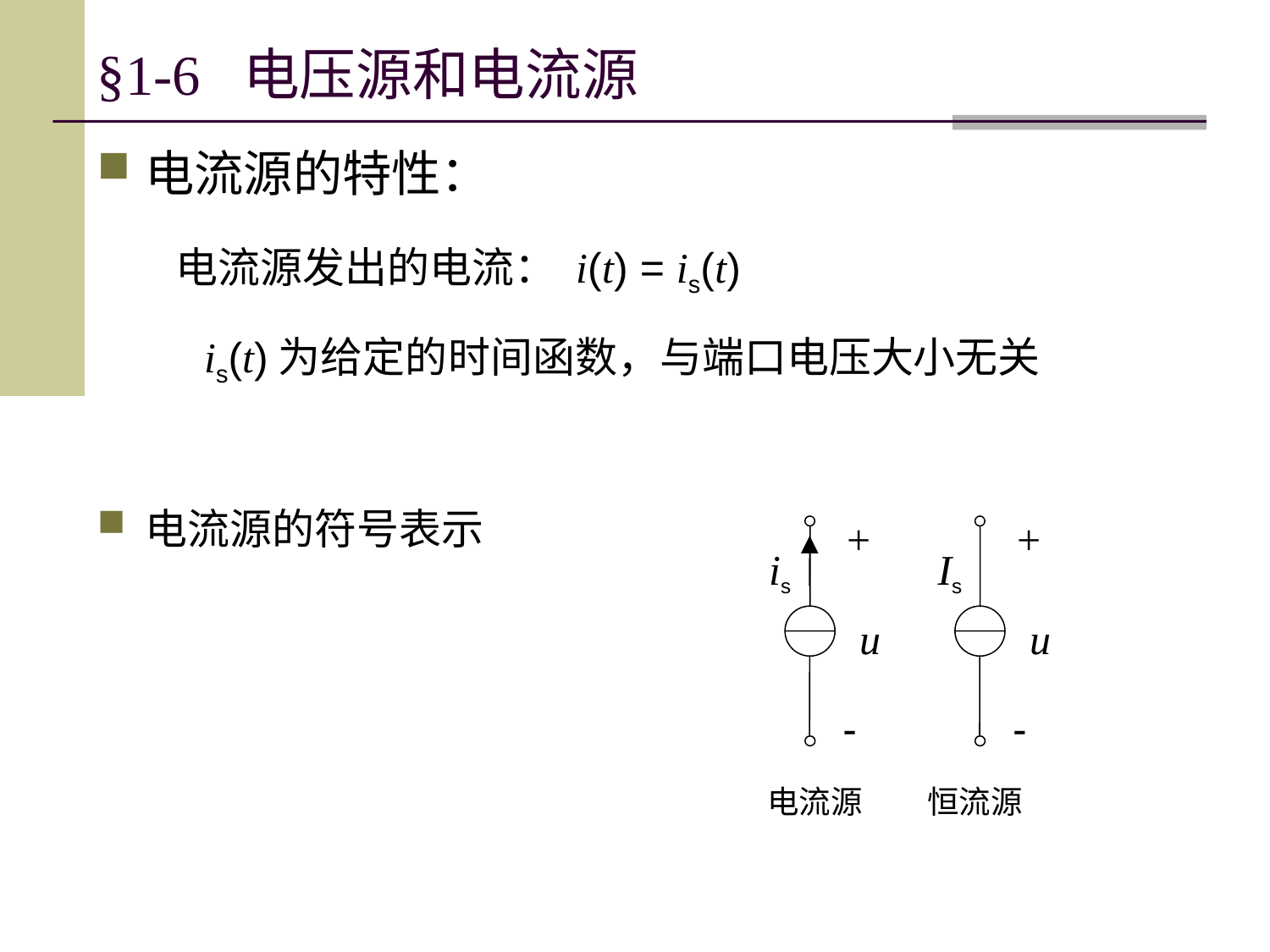

# §1-6  电压源和电流源
电流源的特性：
      电流源发出的电流： i(t) = is(t)
         is(t)为给定的时间函数，与端口电压大小无关

电流源的符号表示

+

is

u

-

+

Is

u

-

电流源
恒流源